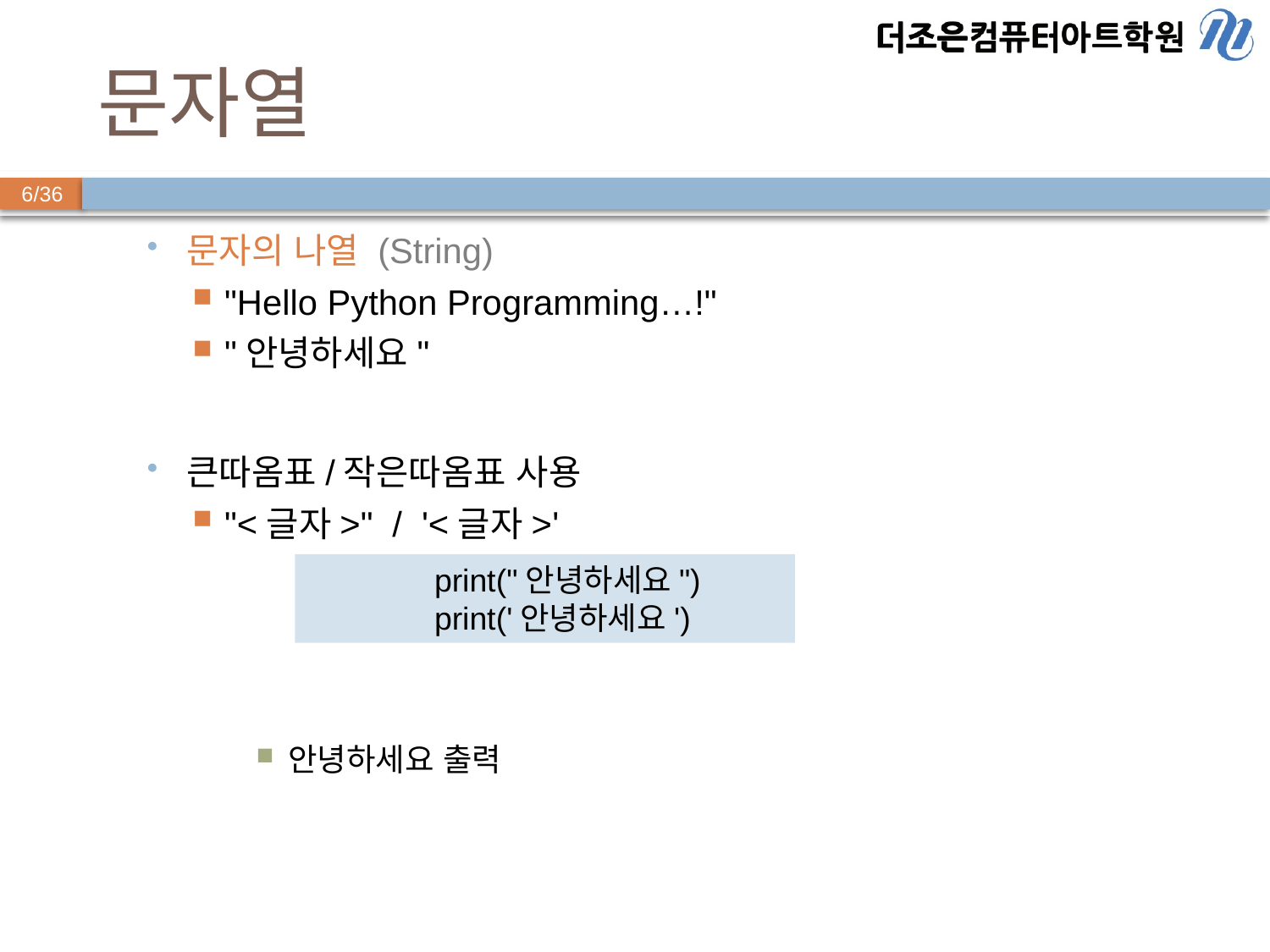

# 문자열
문자의 나열 (String)
"Hello Python Programming…!"
"안녕하세요"

큰따옴표/작은따옴표 사용
"<글자>"  /  '<글자>'

안녕하세요 출력

print("안녕하세요")
print('안녕하세요')